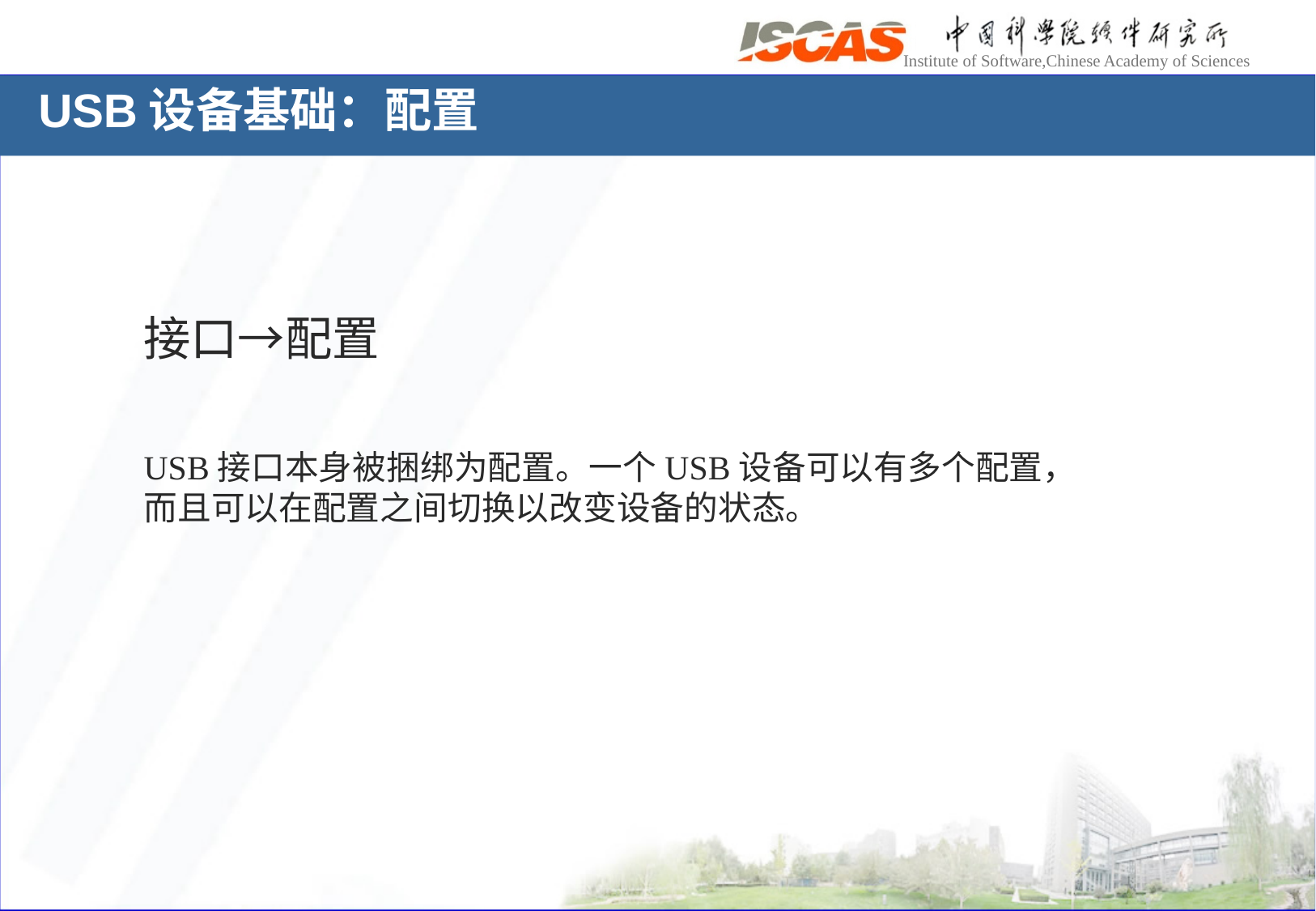

# USB设备基础：配置
接口→配置

USB接口本身被捆绑为配置。一个USB设备可以有多个配置，而且可以在配置之间切换以改变设备的状态。